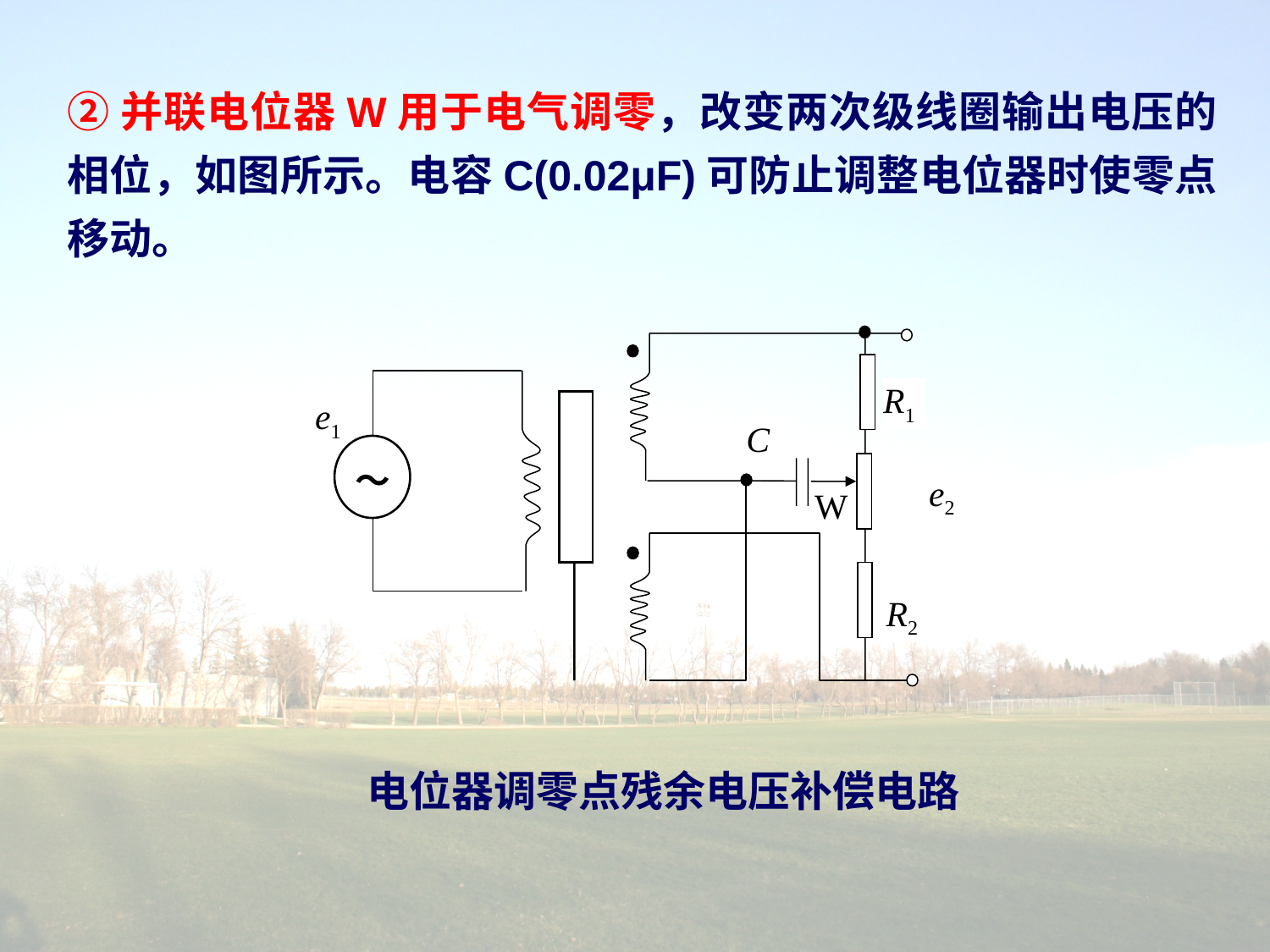

②并联电位器W用于电气调零，改变两次级线圈输出电压的相位，如图所示。电容C(0.02μF)可防止调整电位器时使零点移动。

R1

e1
C

～
e2

W

R2

电位器调零点残余电压补偿电路